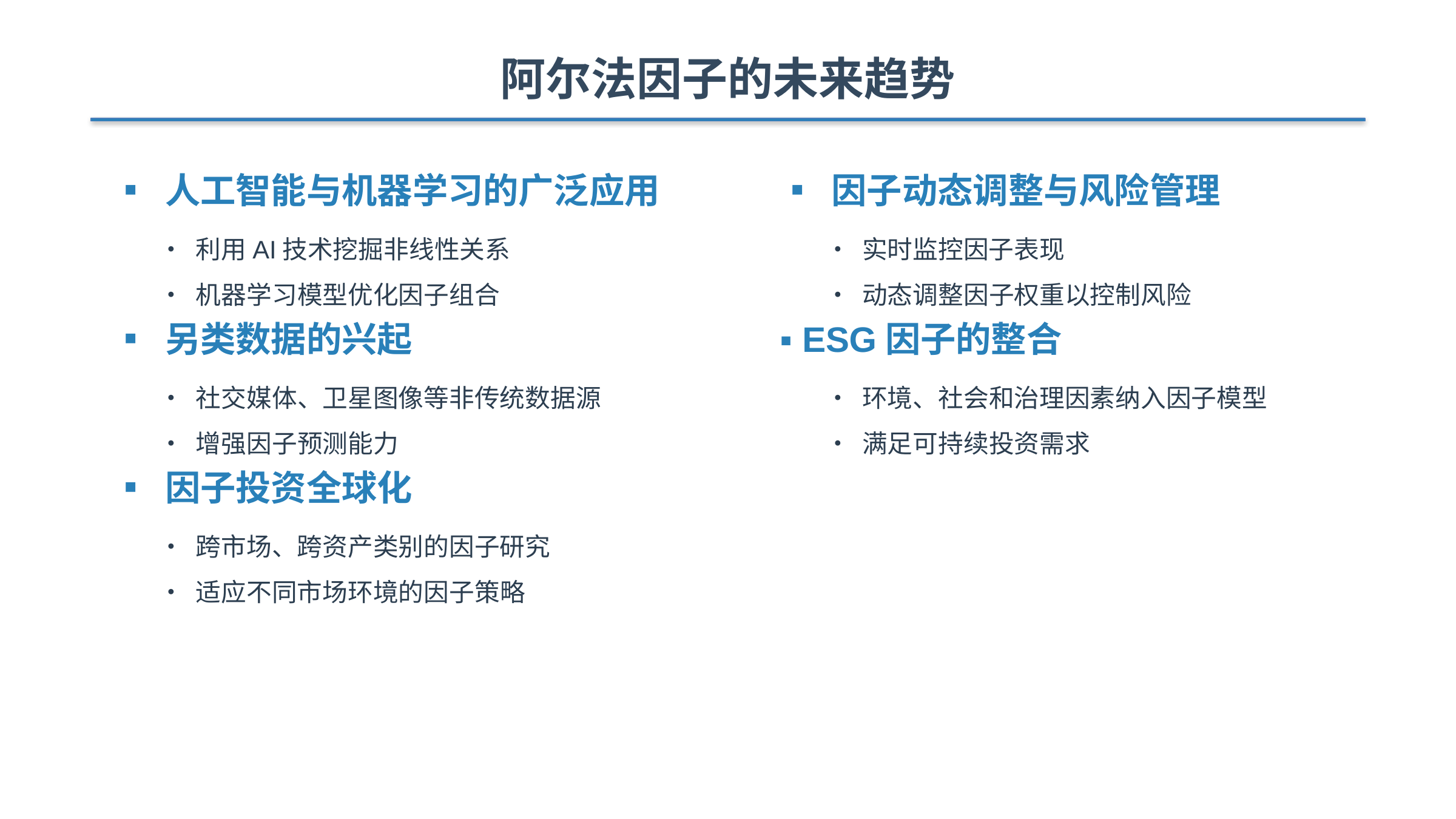

阿尔法因子的未来趋势

▪ 人工智能与机器学习的广泛应用
• 利用AI技术挖掘非线性关系
• 机器学习模型优化因子组合
▪ 另类数据的兴起
• 社交媒体、卫星图像等非传统数据源
• 增强因子预测能力
▪ 因子投资全球化
• 跨市场、跨资产类别的因子研究
• 适应不同市场环境的因子策略

▪ 因子动态调整与风险管理
• 实时监控因子表现
• 动态调整因子权重以控制风险
▪ ESG因子的整合
• 环境、社会和治理因素纳入因子模型
• 满足可持续投资需求